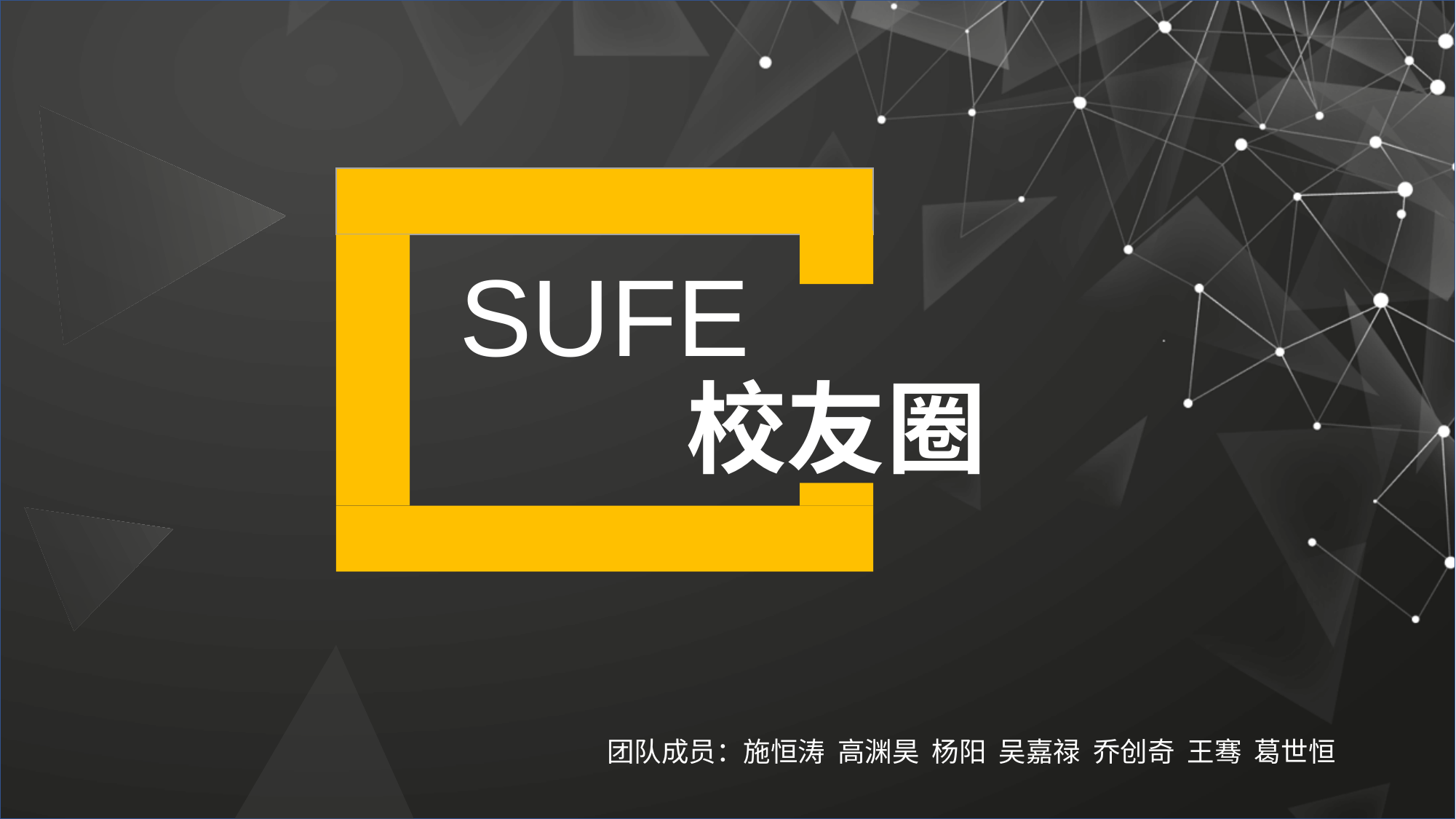

SUFE
校友圈

团队成员：施恒涛  高渊昊  杨阳  吴嘉禄  乔创奇  王骞  葛世恒